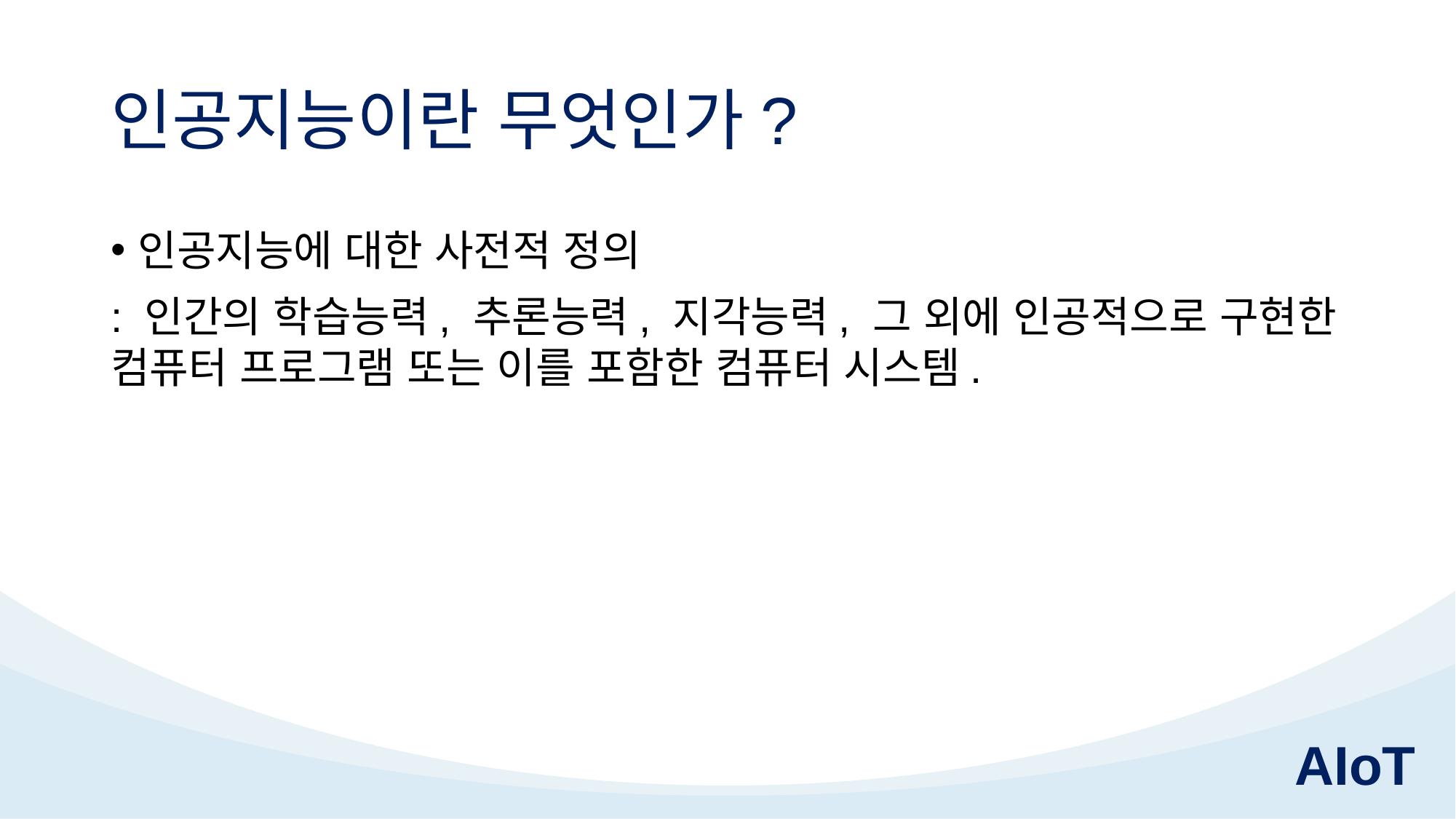

# 인공지능이란 무엇인가?
인공지능에 대한 사전적 정의
: 인간의 학습능력, 추론능력, 지각능력, 그 외에 인공적으로 구현한 컴퓨터 프로그램 또는 이를 포함한 컴퓨터 시스템.